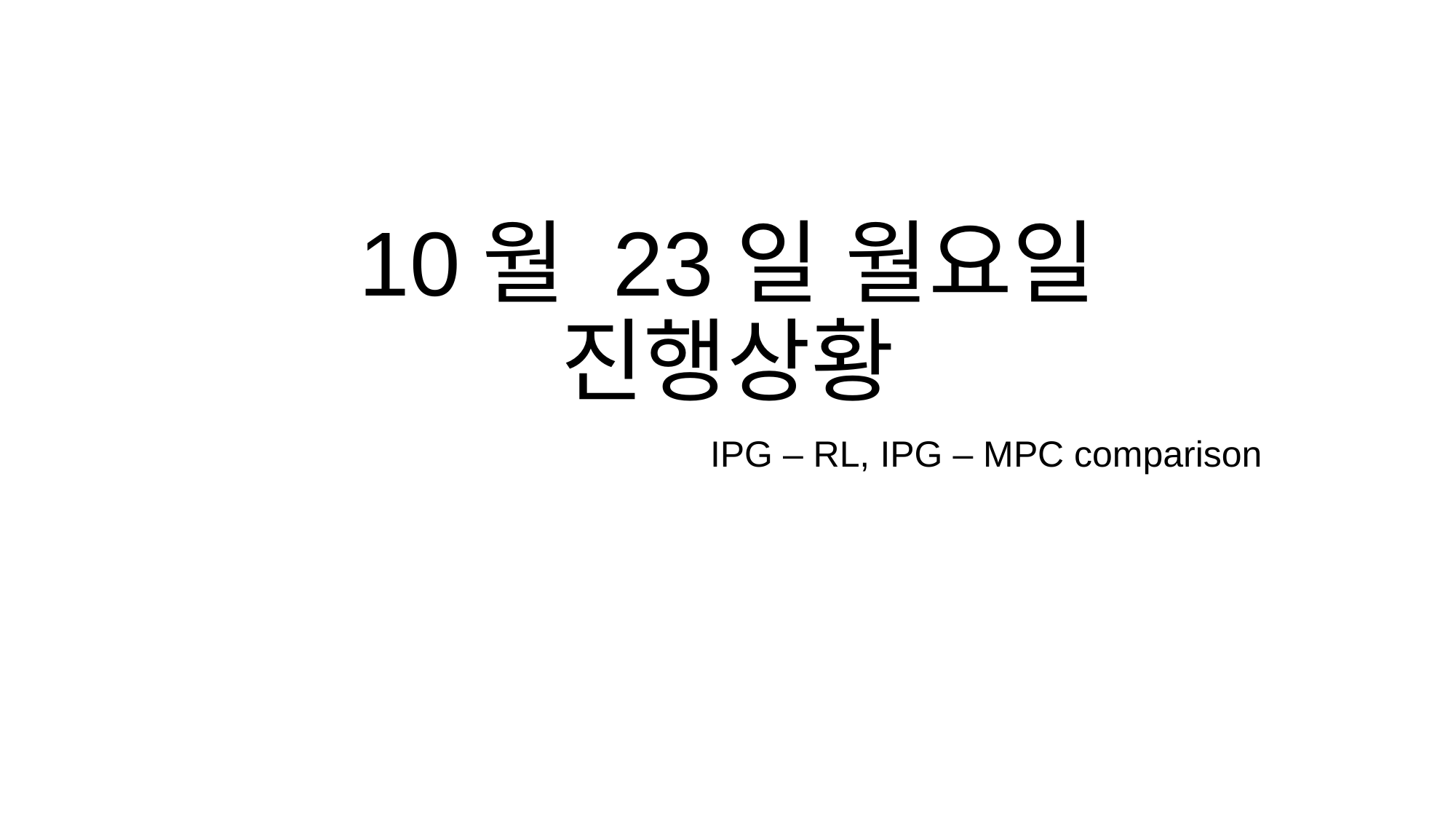

# 10월 23일 월요일 진행상황
IPG – RL, IPG – MPC comparison